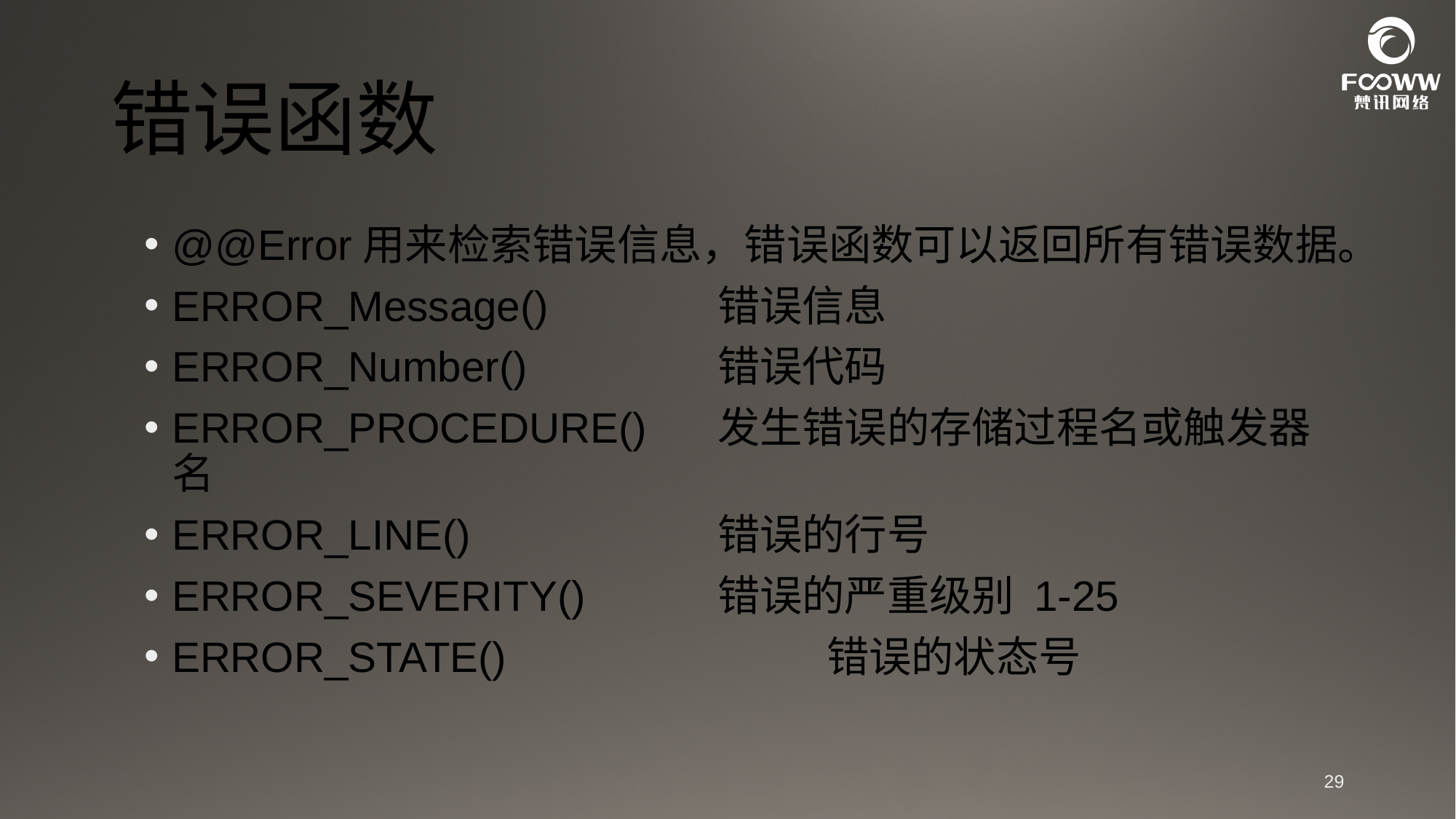

# 错误函数
@@Error用来检索错误信息，错误函数可以返回所有错误数据。
ERROR_Message()		错误信息
ERROR_Number()		错误代码
ERROR_PROCEDURE()	发生错误的存储过程名或触发器名
ERROR_LINE()			错误的行号
ERROR_SEVERITY()		错误的严重级别 1-25
ERROR_STATE()			错误的状态号
29